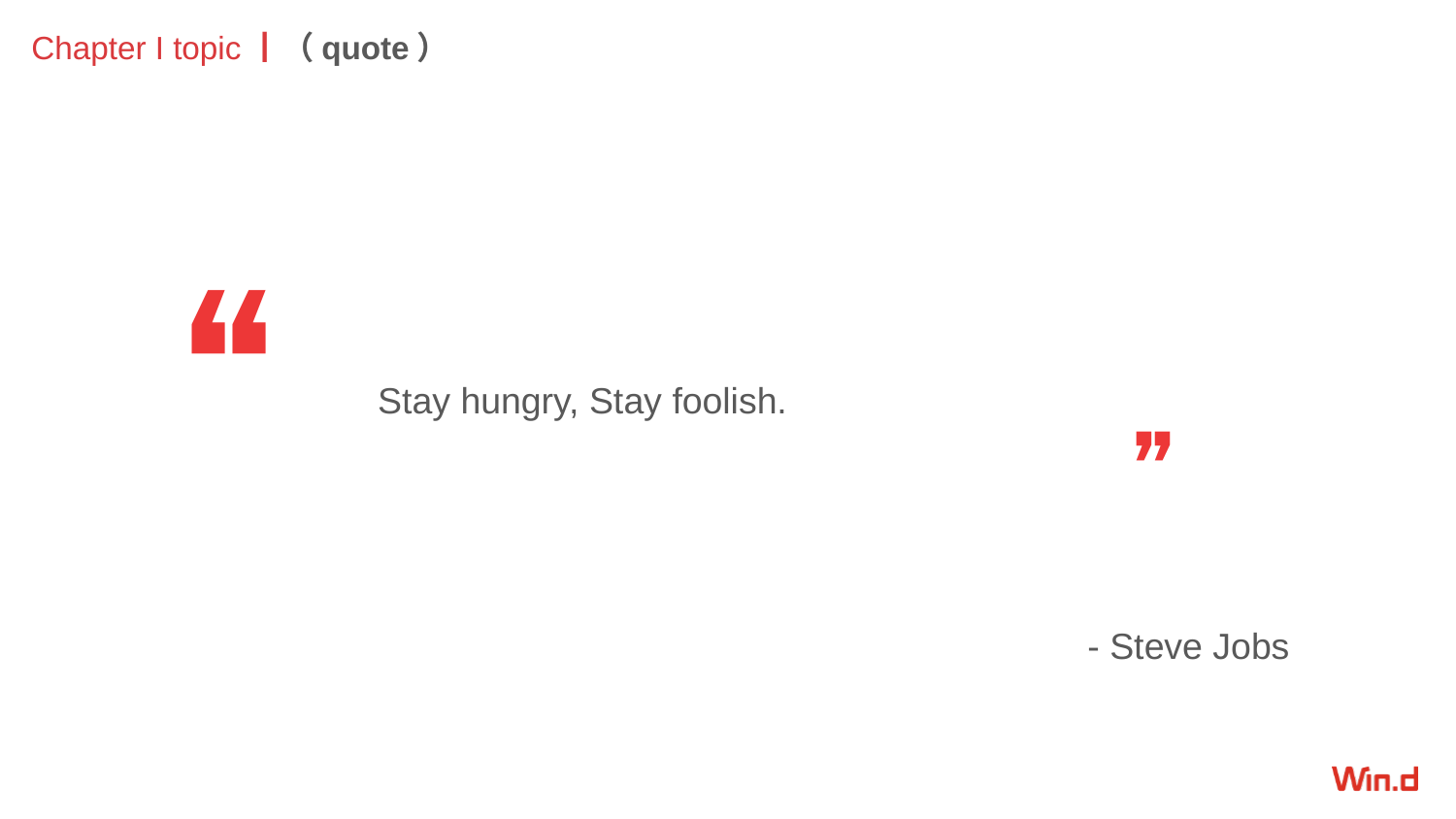

Chapter I topic丨（quote）

 “
Stay hungry, Stay foolish.
 ”
- Steve Jobs